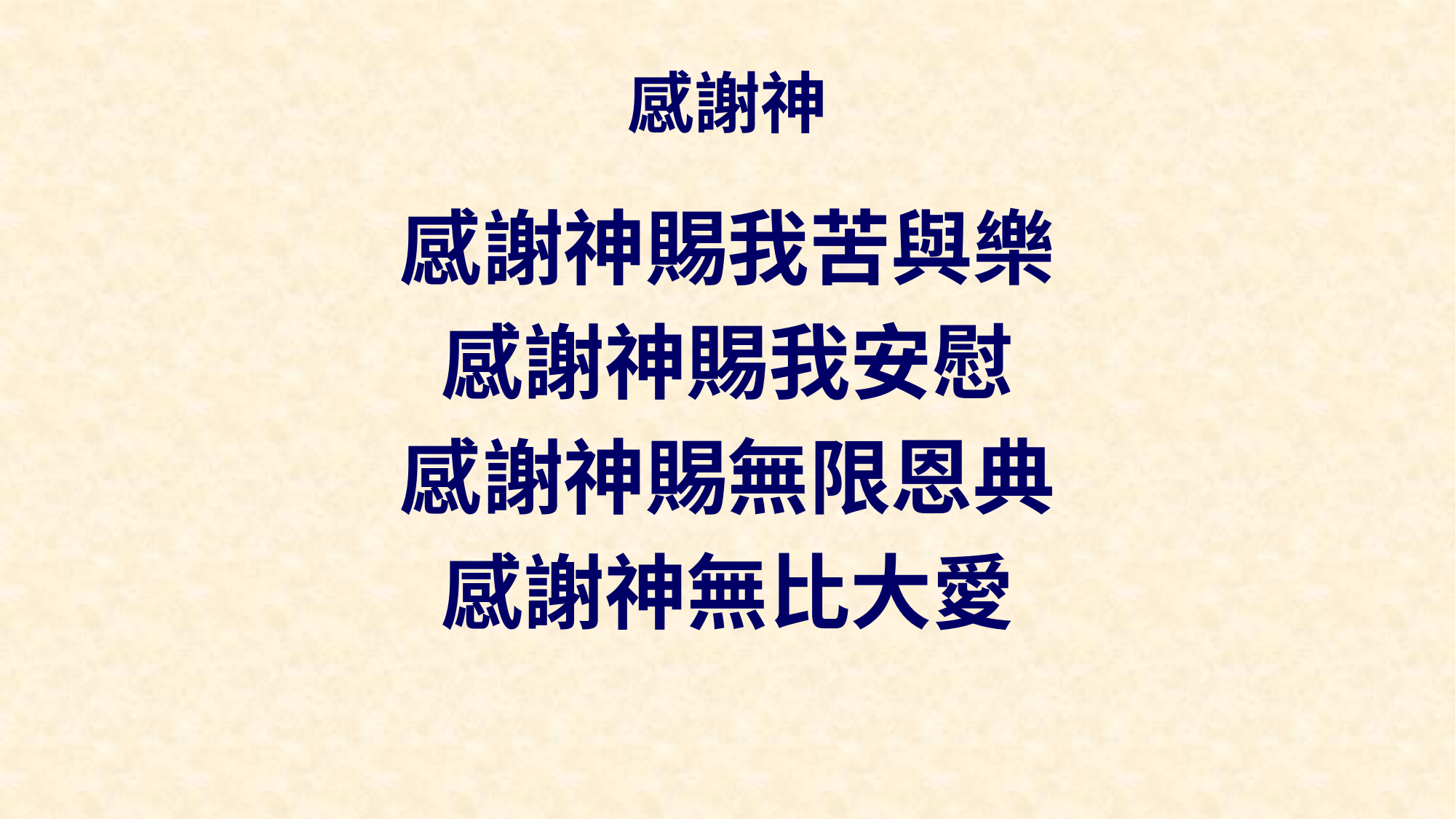

# 感謝神
感謝神賜我苦與樂
感謝神賜我安慰
感謝神賜無限恩典
感謝神無比大愛